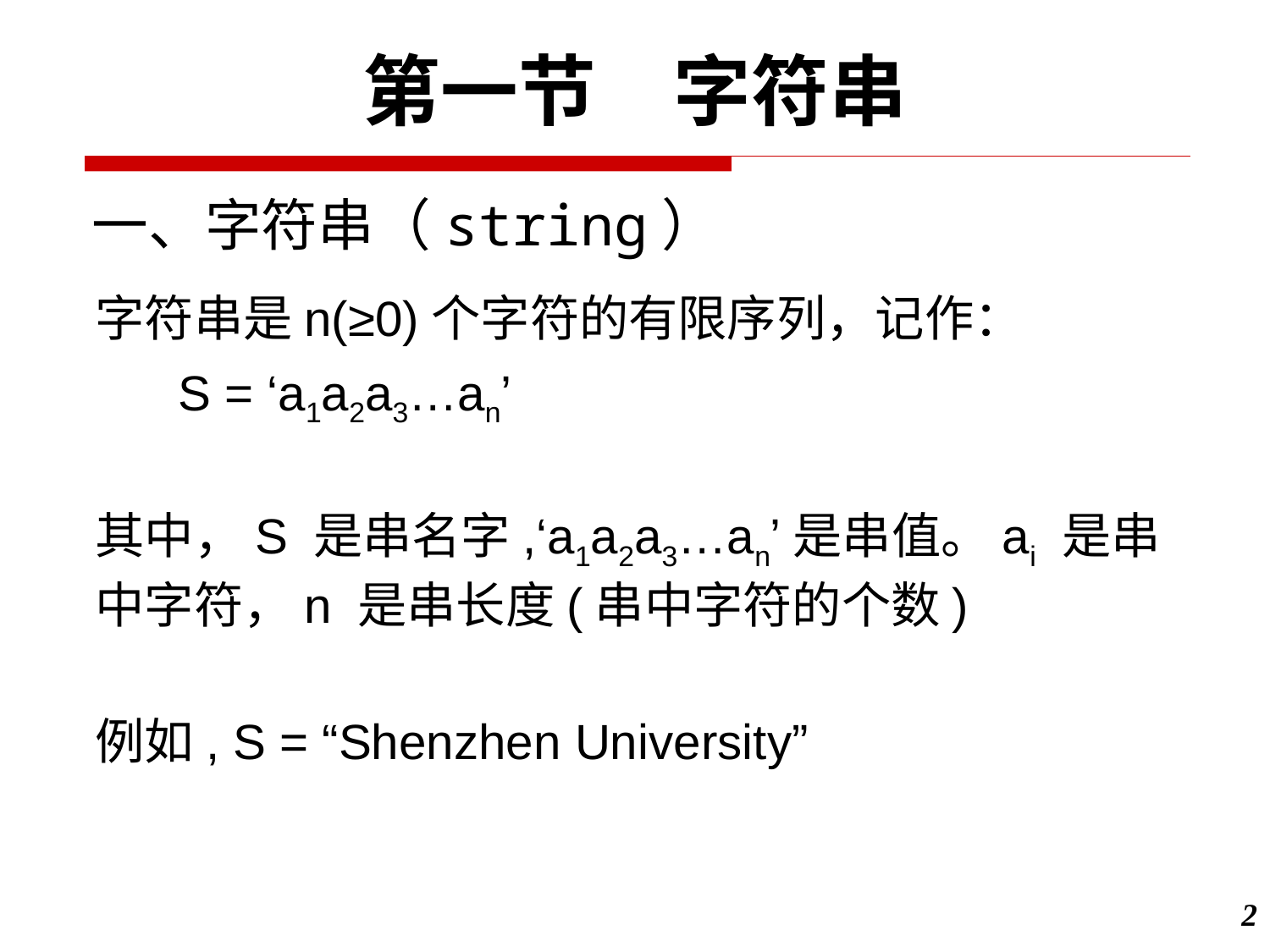

第一节　字符串
一、字符串（string）
字符串是n(≥0)个字符的有限序列，记作：
      S = ‘a1a2a3…an’

其中，S 是串名字,‘a1a2a3…an’是串值。ai 是串
中字符，n 是串长度(串中字符的个数)

例如, S = “Shenzhen University”
2